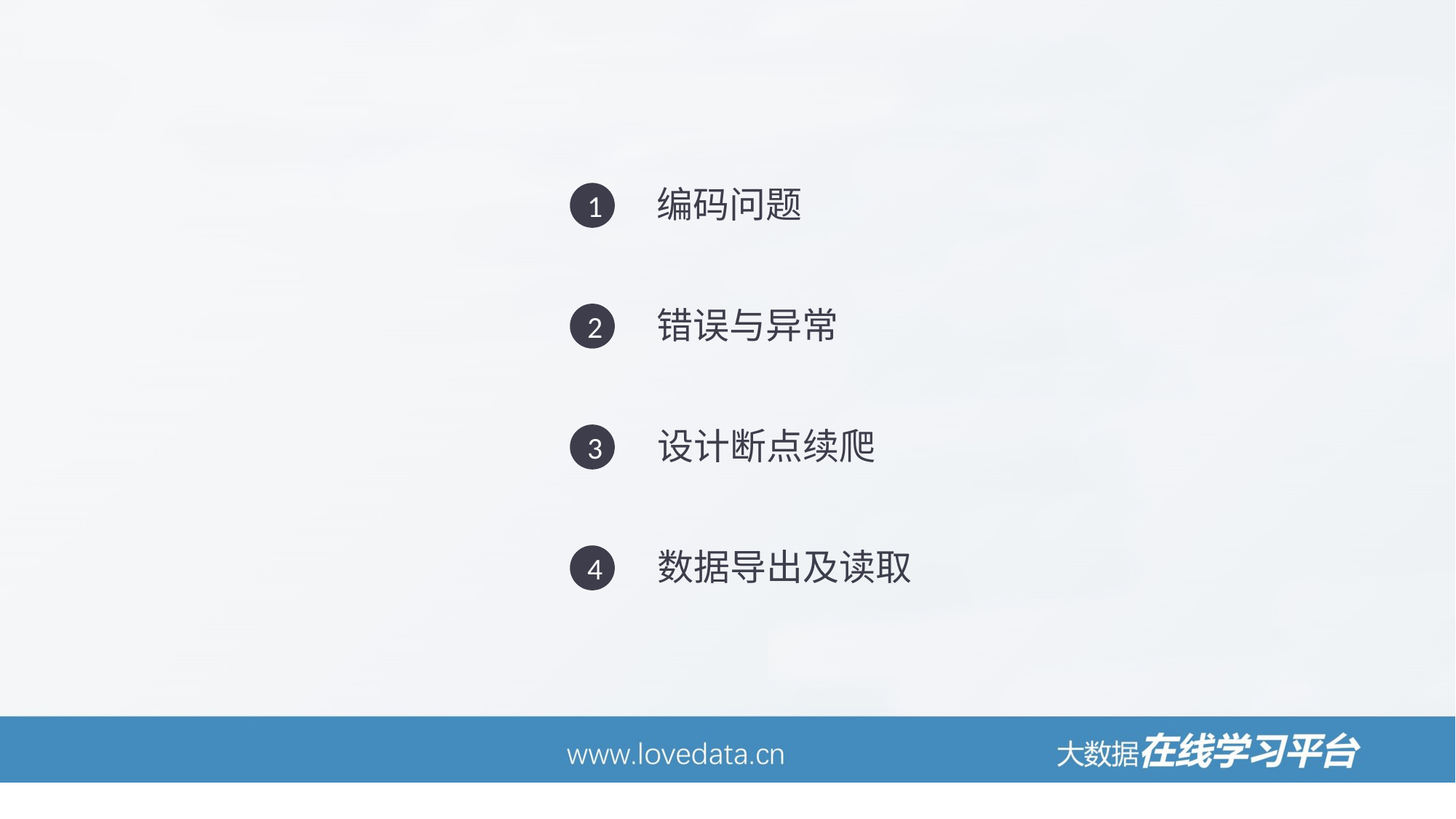

编码问题
1
错误与异常
2
设计断点续爬
3
数据导出及读取
4